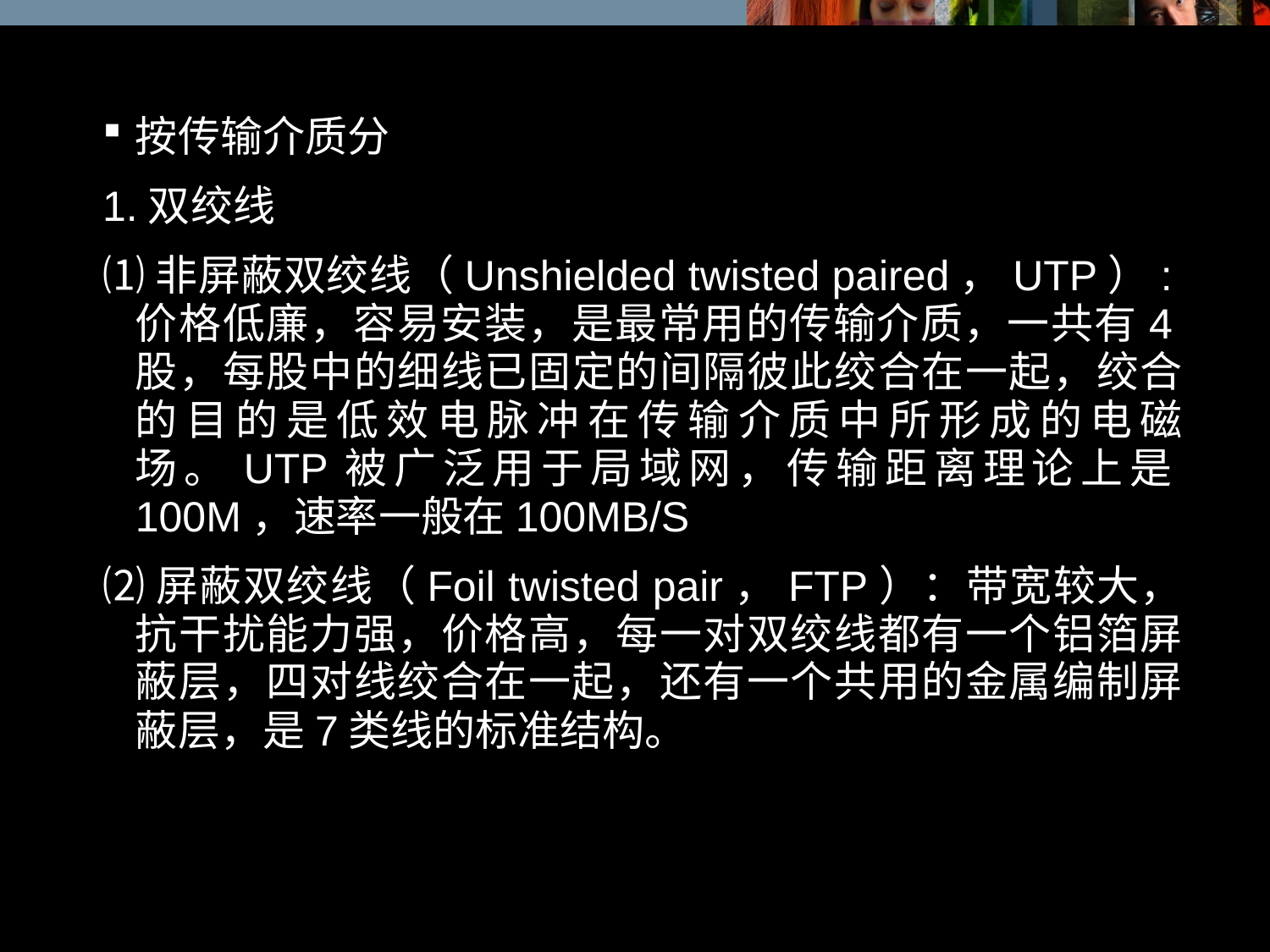

按传输介质分
1.双绞线
⑴非屏蔽双绞线（Unshielded twisted paired，UTP）:价格低廉，容易安装，是最常用的传输介质，一共有4股，每股中的细线已固定的间隔彼此绞合在一起，绞合的目的是低效电脉冲在传输介质中所形成的电磁场。UTP被广泛用于局域网，传输距离理论上是100M，速率一般在100MB/S
⑵屏蔽双绞线（Foil twisted pair，FTP）：带宽较大，抗干扰能力强，价格高，每一对双绞线都有一个铝箔屏蔽层，四对线绞合在一起，还有一个共用的金属编制屏蔽层，是7类线的标准结构。